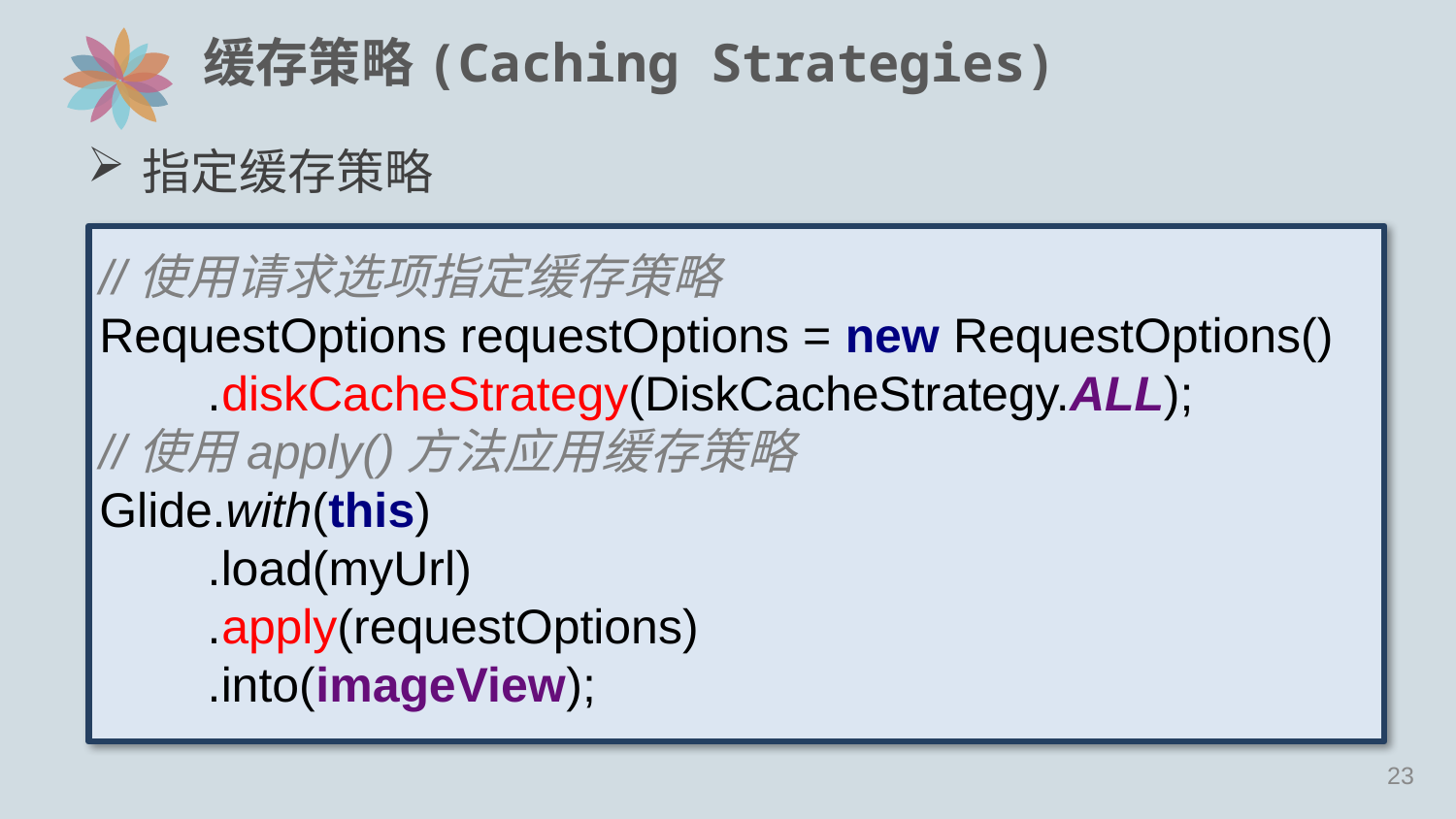

# 缓存策略(Caching Strategies)
指定缓存策略
//使用请求选项指定缓存策略
RequestOptions requestOptions = new RequestOptions()
        .diskCacheStrategy(DiskCacheStrategy.ALL);
//使用apply()方法应用缓存策略
Glide.with(this)
        .load(myUrl)
        .apply(requestOptions)
        .into(imageView);

23